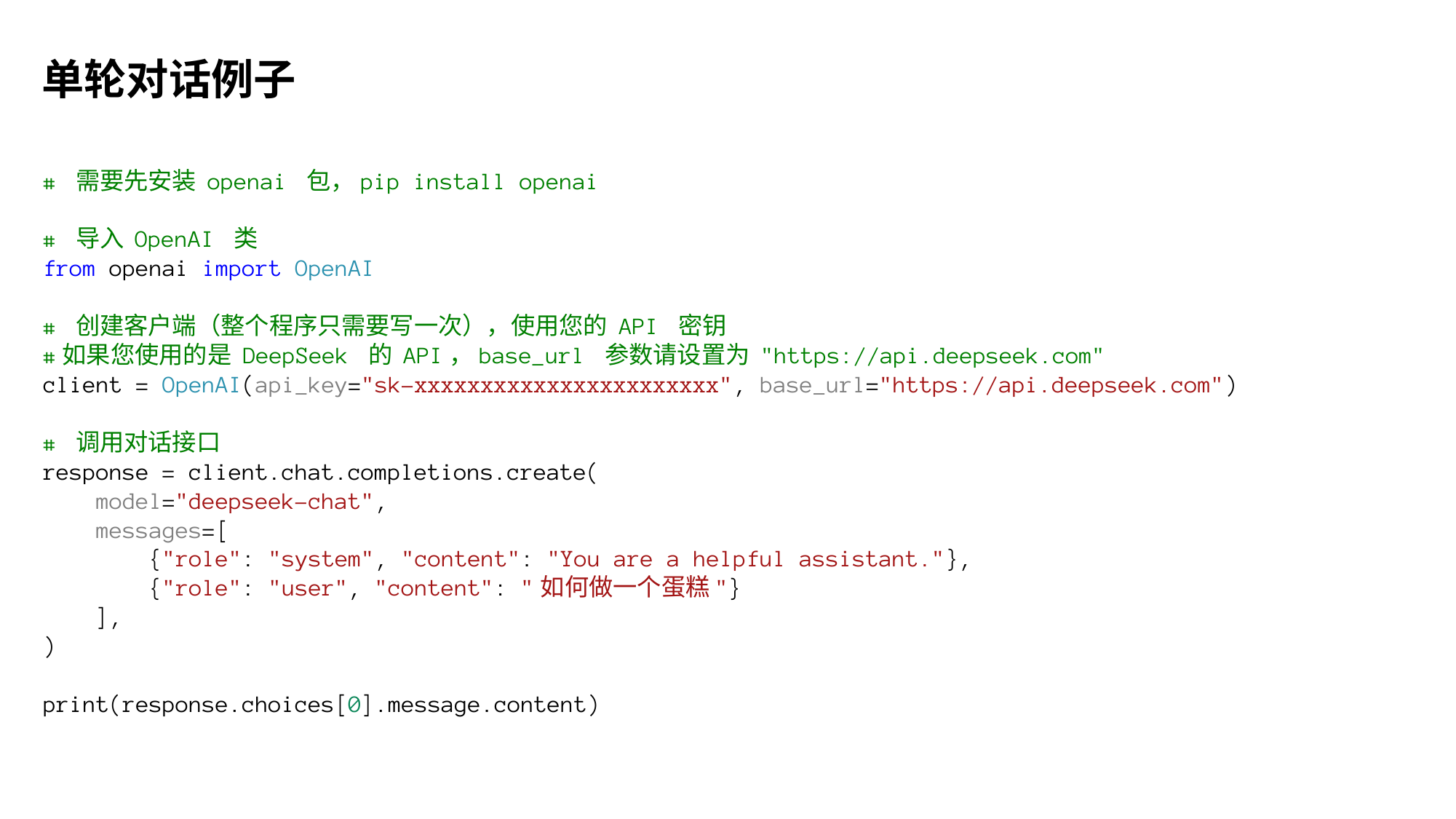

单轮对话例子
# 需要先安装 openai 包，pip install openai
# 导入 OpenAI 类
from openai import OpenAI
# 创建客户端（整个程序只需要写一次），使用您的 API 密钥
#如果您使用的是 DeepSeek 的 API，base_url 参数请设置为 "https://api.deepseek.com"
client = OpenAI(api_key="sk-xxxxxxxxxxxxxxxxxxxxxxx", base_url="https://api.deepseek.com")
# 调用对话接口
response = client.chat.completions.create(
    model="deepseek-chat",
    messages=[
        {"role": "system", "content": "You are a helpful assistant."},
        {"role": "user", "content": "如何做一个蛋糕"}
    ],
)
print(response.choices[0].message.content)